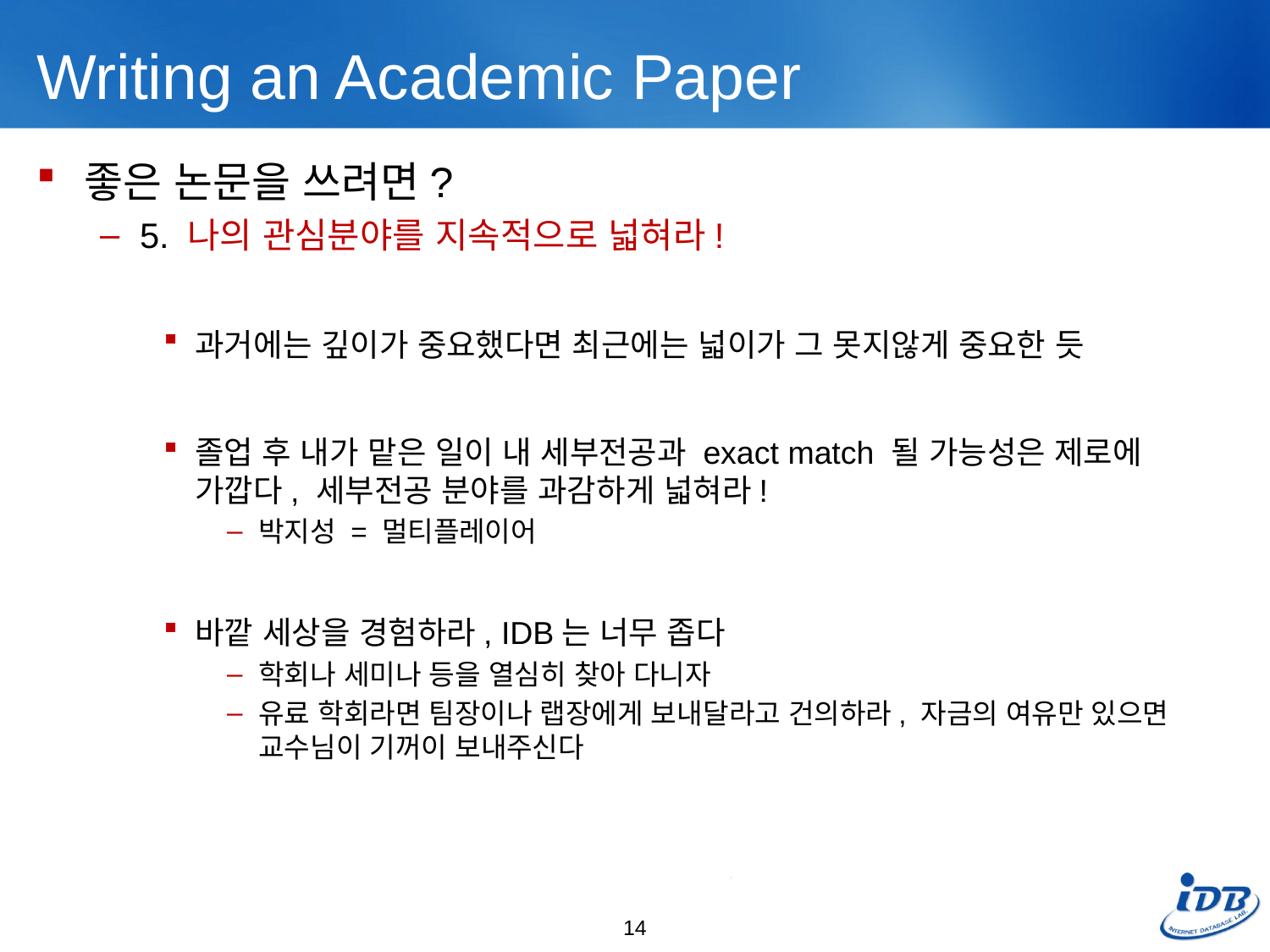

# Writing an Academic Paper
좋은 논문을 쓰려면?
5. 나의 관심분야를 지속적으로 넓혀라!

과거에는 깊이가 중요했다면 최근에는 넓이가 그 못지않게 중요한 듯

졸업 후 내가 맡은 일이 내 세부전공과 exact match 될 가능성은 제로에 가깝다, 세부전공 분야를 과감하게 넓혀라!
박지성 = 멀티플레이어

바깥 세상을 경험하라, IDB는 너무 좁다
학회나 세미나 등을 열심히 찾아 다니자
유료 학회라면 팀장이나 랩장에게 보내달라고 건의하라, 자금의 여유만 있으면 교수님이 기꺼이 보내주신다

14